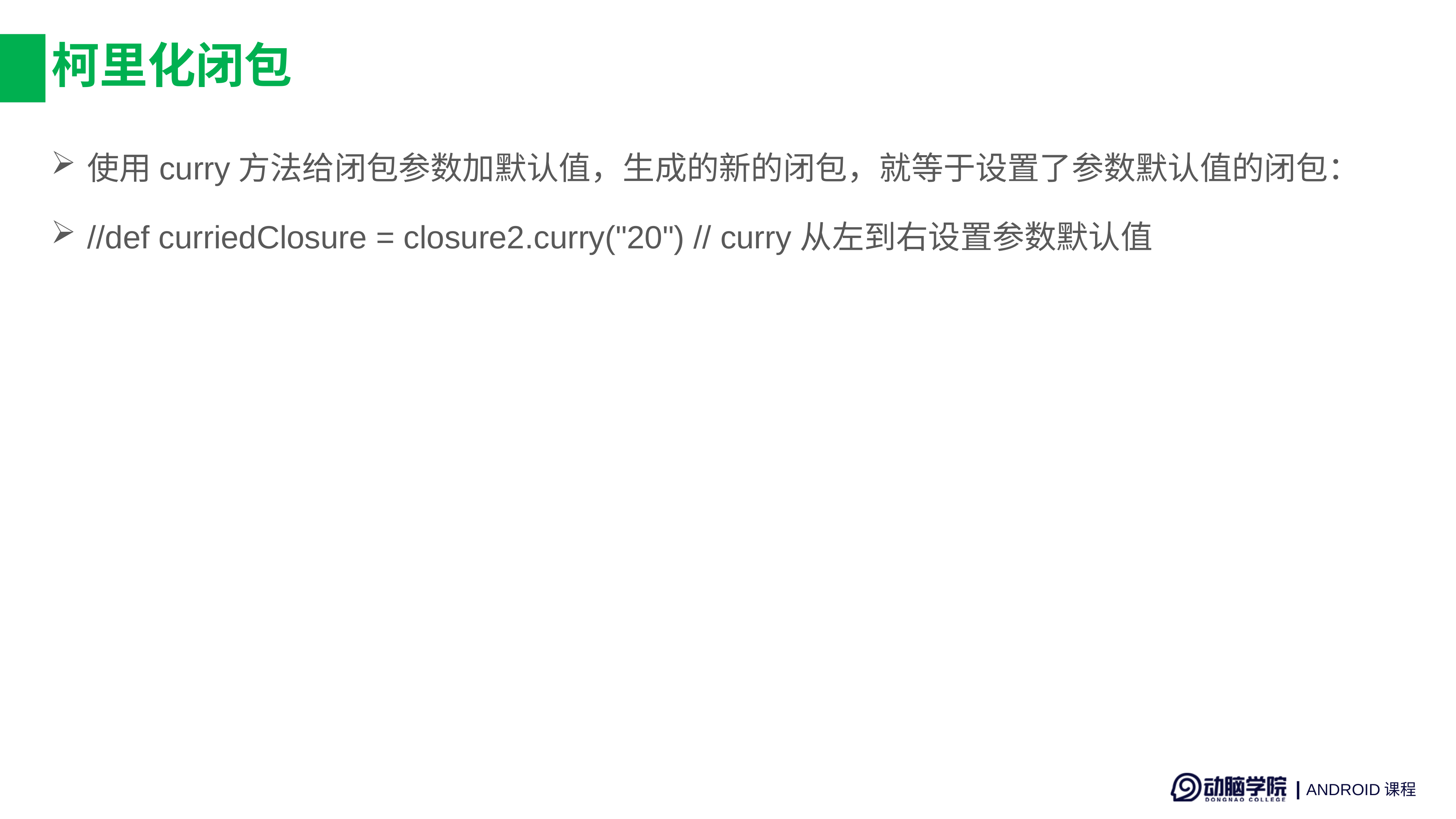

# 柯里化闭包
使用curry方法给闭包参数加默认值，生成的新的闭包，就等于设置了参数默认值的闭包：
//def curriedClosure = closure2.curry("20") // curry从左到右设置参数默认值